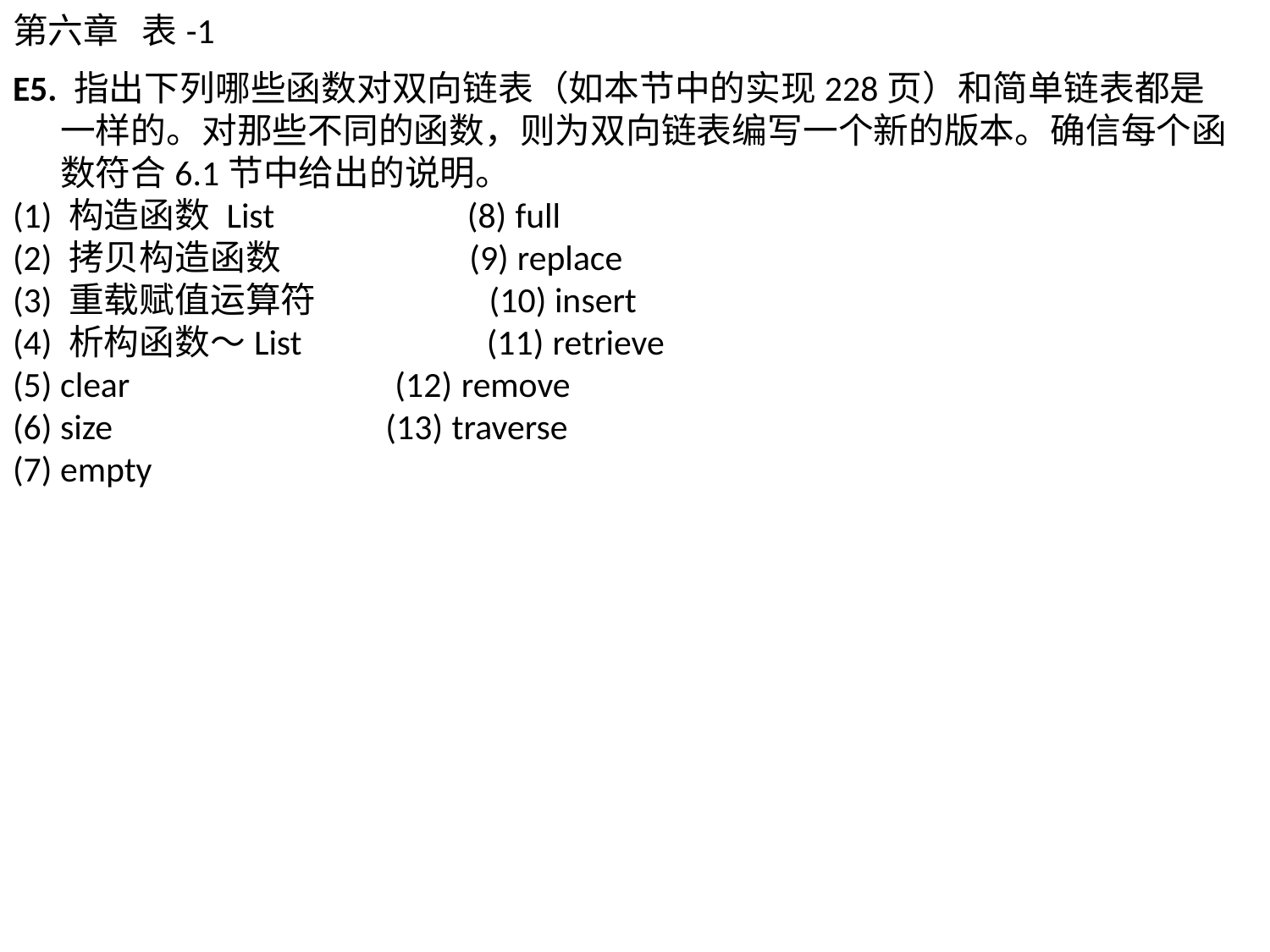

# 第六章   表-1
E5. 指出下列哪些函数对双向链表（如本节中的实现228页）和简单链表都是一样的。对那些不同的函数，则为双向链表编写一个新的版本。确信每个函数符合6.1节中给出的说明。
(1) 构造函数 List                        (8) full
(2) 拷贝构造函数                       (9) replace
(3) 重载赋值运算符                     (10) insert
(4) 析构函数～List                       (11) retrieve
(5) clear                                 (12) remove
(6) size                                  (13) traverse
(7) empty